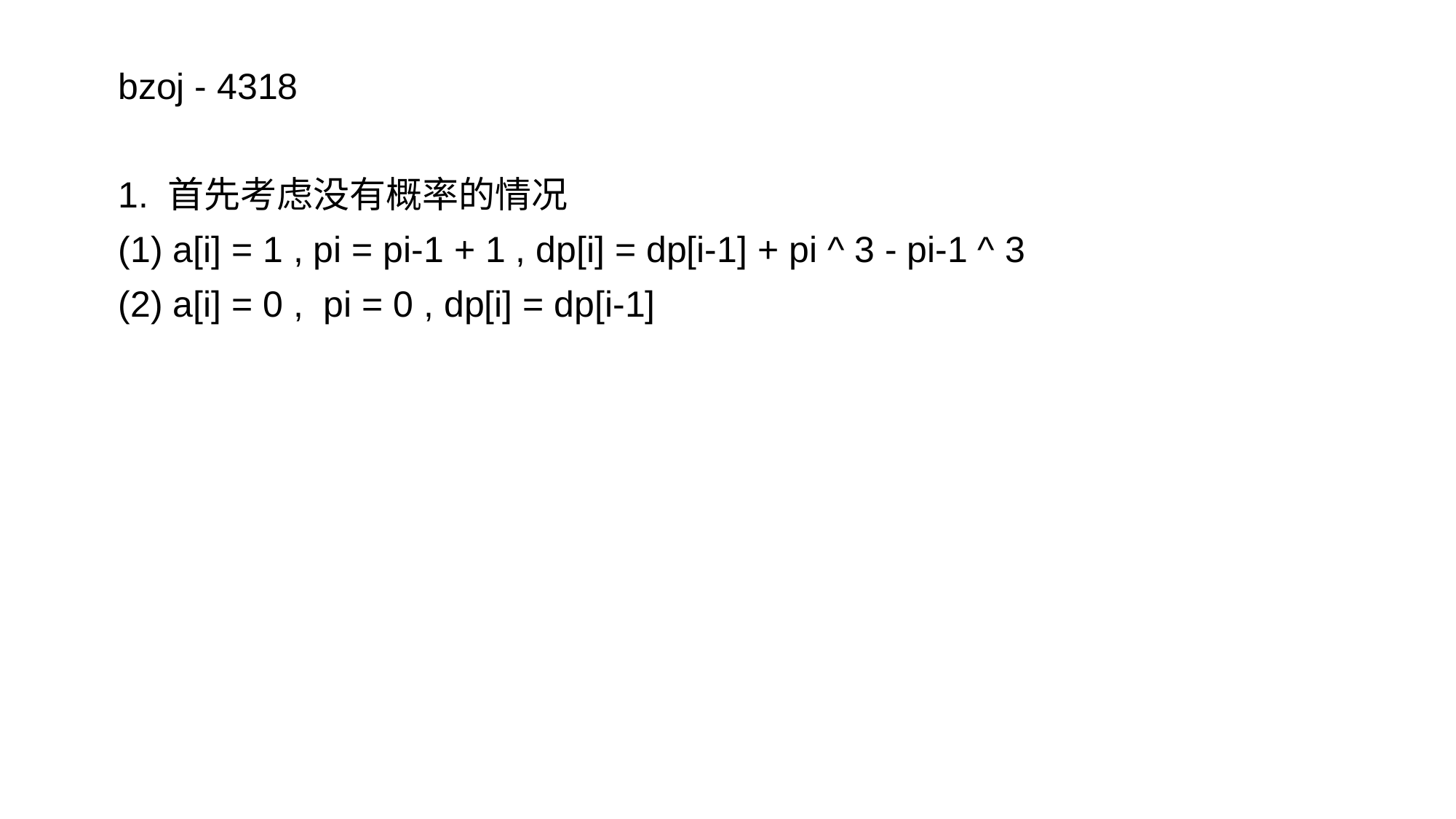

bzoj - 4318

1. 首先考虑没有概率的情况
(1) a[i] = 1 , pi = pi-1 + 1 , dp[i] = dp[i-1] + pi ^ 3 - pi-1 ^ 3
(2) a[i] = 0 ,  pi = 0 , dp[i] = dp[i-1]